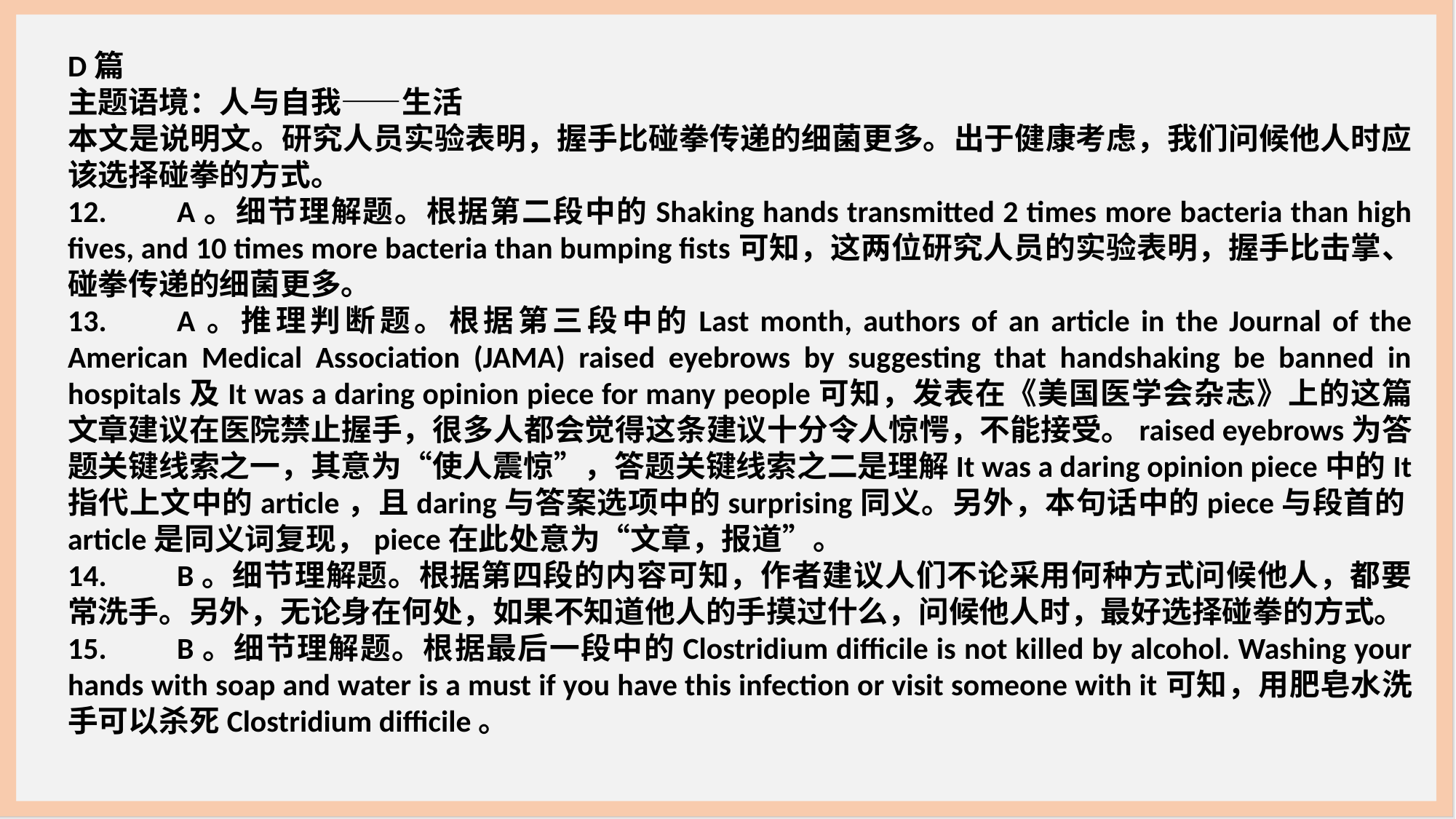

D篇
主题语境：人与自我——生活
本文是说明文。研究人员实验表明，握手比碰拳传递的细菌更多。出于健康考虑，我们问候他人时应该选择碰拳的方式。
12.	A。细节理解题。根据第二段中的Shaking hands transmitted 2 times more bacteria than high fives, and 10 times more bacteria than bumping fists可知，这两位研究人员的实验表明，握手比击掌、碰拳传递的细菌更多。
13.	A。推理判断题。根据第三段中的Last month, authors of an article in the Journal of the American Medical Association (JAMA) raised eyebrows by suggesting that handshaking be banned in hospitals及It was a daring opinion piece for many people可知，发表在《美国医学会杂志》上的这篇文章建议在医院禁止握手，很多人都会觉得这条建议十分令人惊愕，不能接受。raised eyebrows为答题关键线索之一，其意为“使人震惊”，答题关键线索之二是理解It was a daring opinion piece中的It指代上文中的article，且daring与答案选项中的surprising同义。另外，本句话中的piece与段首的article是同义词复现，piece在此处意为“文章，报道”。
14.	B。细节理解题。根据第四段的内容可知，作者建议人们不论采用何种方式问候他人，都要常洗手。另外，无论身在何处，如果不知道他人的手摸过什么，问候他人时，最好选择碰拳的方式。
15.	B。细节理解题。根据最后一段中的Clostridium difficile is not killed by alcohol. Washing your hands with soap and water is a must if you have this infection or visit someone with it可知，用肥皂水洗手可以杀死Clostridium difficile。